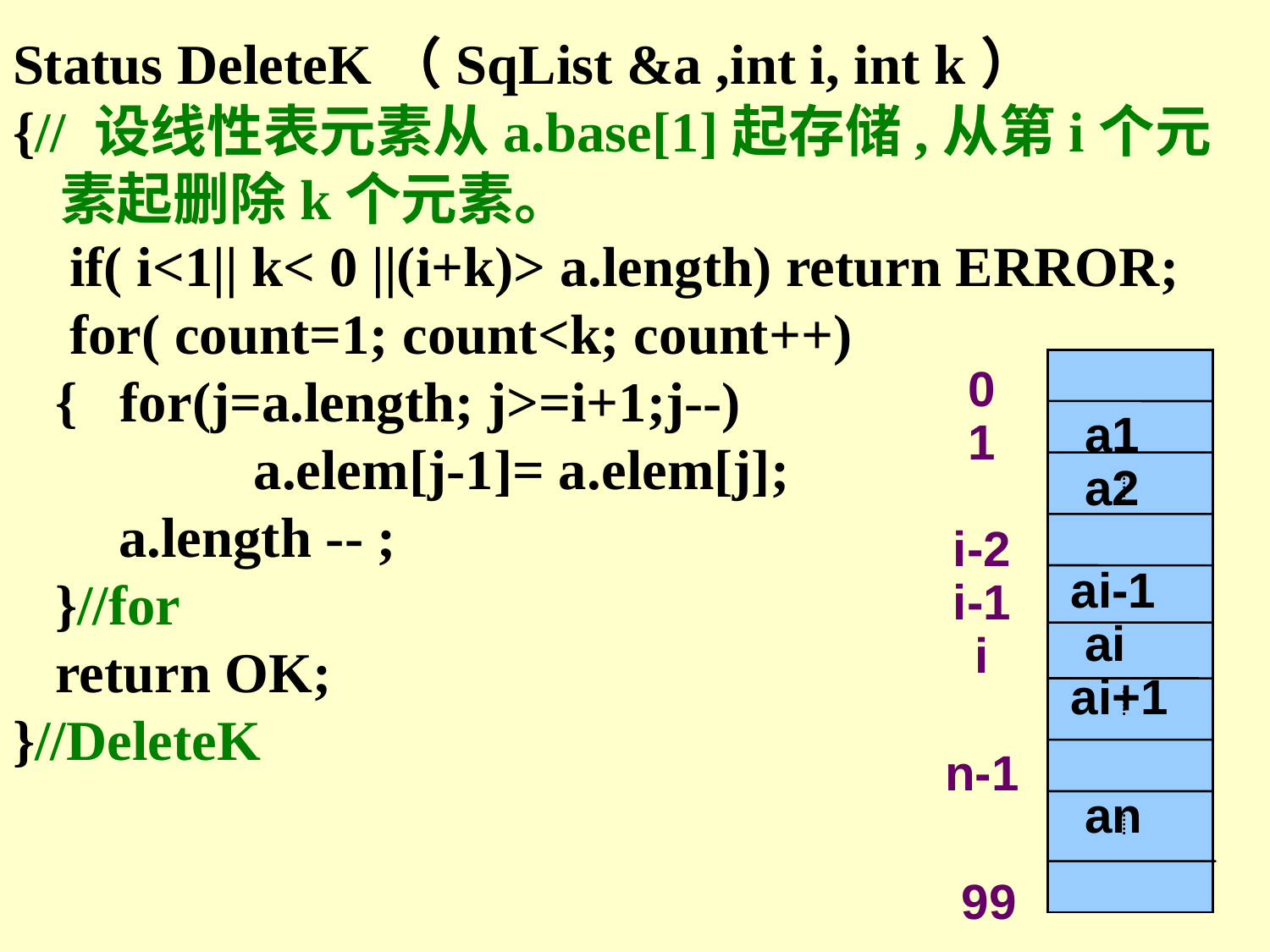

Status DeleteK（SqList &a ,int i, int k）
{// 设线性表元素从a.base[1]起存储,从第i个元素起删除k个元素。
    if( i<1|| k< 0 ||(i+k)> a.length) return ERROR;
    for( count=1; count<k; count++)
   {   for(j=a.length; j>=i+1;j--)
                 a.elem[j-1]= a.elem[j];
   a.length -- ;
   }//for
   return OK;
}//DeleteK

0
1

i-2
i-1
i

n-1

 99
 a1
 a2
ai-1
 ai
ai+1

 an